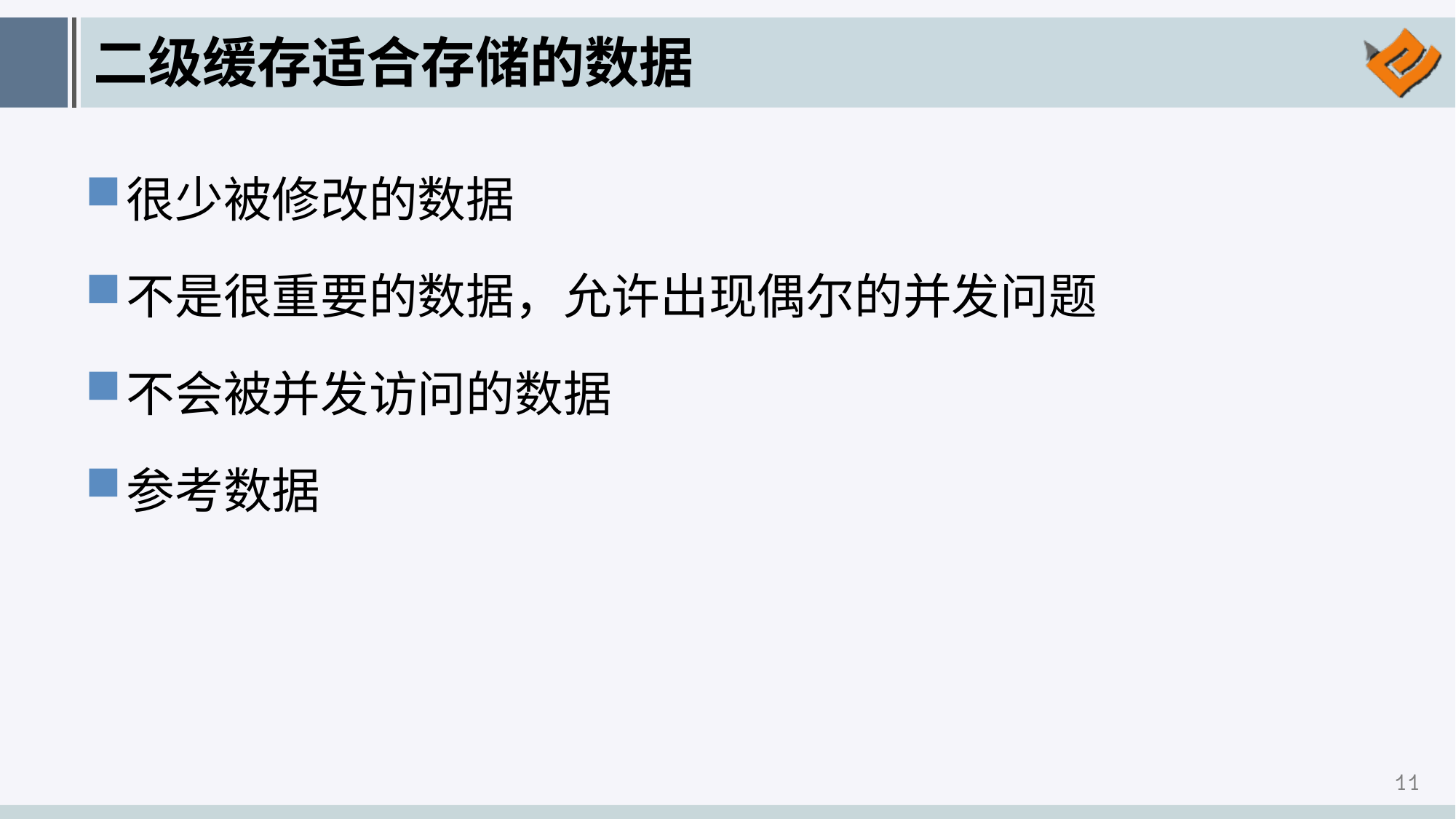

# 二级缓存适合存储的数据
很少被修改的数据
不是很重要的数据，允许出现偶尔的并发问题
不会被并发访问的数据
参考数据